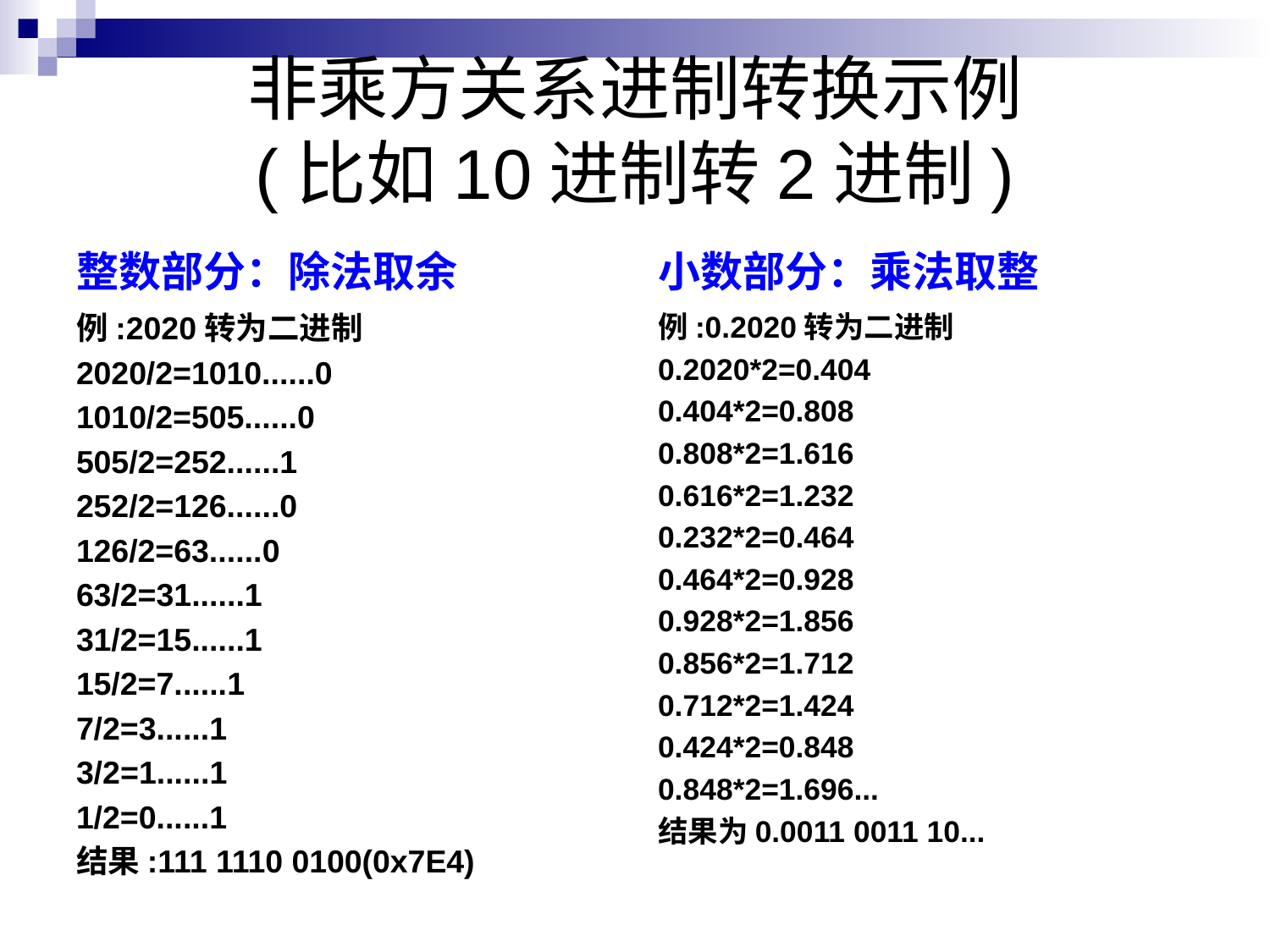

# 非乘方关系进制转换示例 (比如10进制转2进制)
整数部分：除法取余
小数部分：乘法取整
例:2020转为二进制
2020/2=1010......0
1010/2=505......0
505/2=252......1
252/2=126......0
126/2=63......0
63/2=31......1
31/2=15......1
15/2=7......1
7/2=3......1
3/2=1......1
1/2=0......1
结果:111 1110 0100(0x7E4)
例:0.2020转为二进制
0.2020*2=0.404
0.404*2=0.808
0.808*2=1.616
0.616*2=1.232
0.232*2=0.464
0.464*2=0.928
0.928*2=1.856
0.856*2=1.712
0.712*2=1.424
0.424*2=0.848
0.848*2=1.696...
结果为0.0011 0011 10...